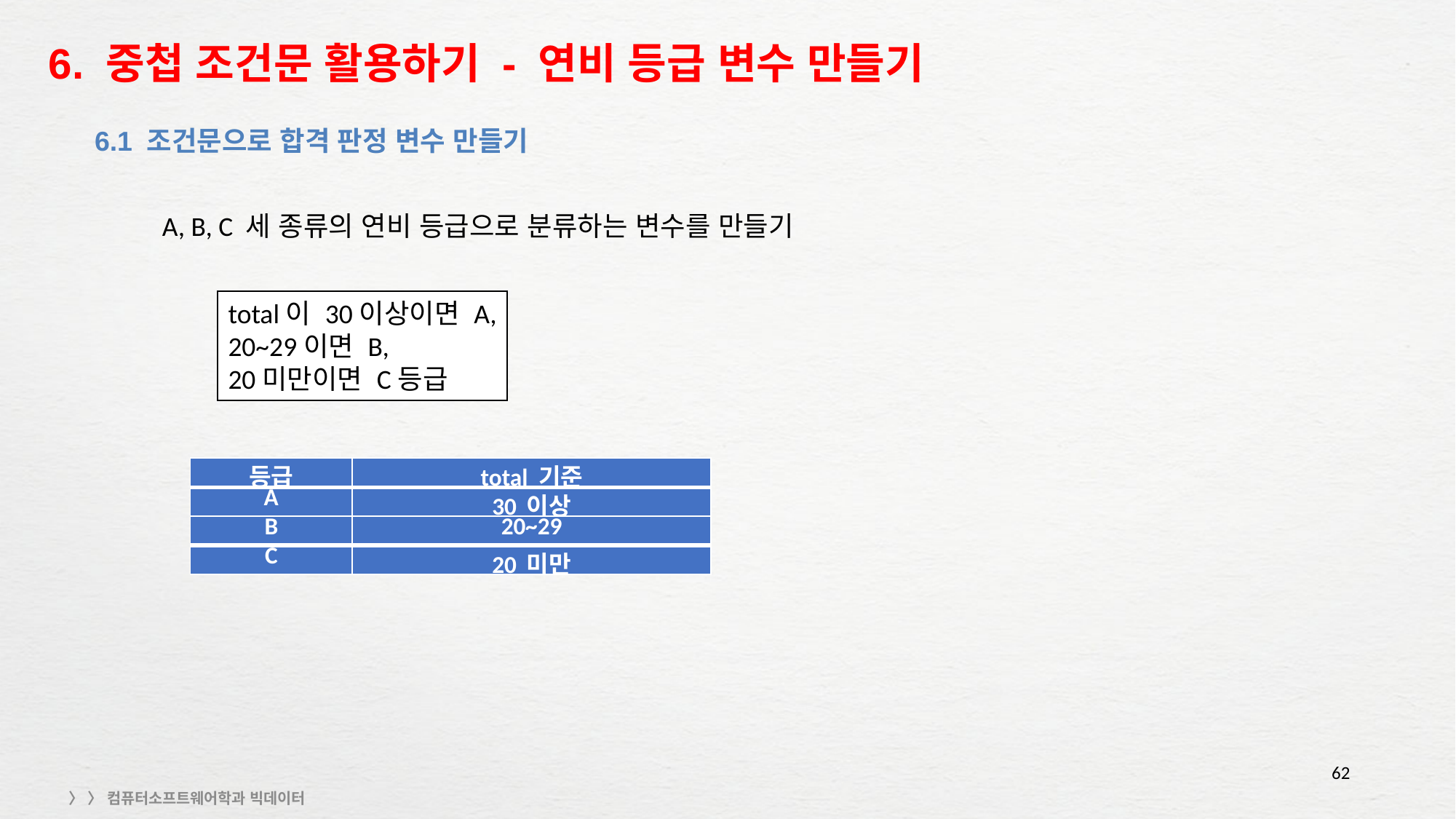

# 6. 중첩 조건문 활용하기 - 연비 등급 변수 만들기
6.1 조건문으로 합격 판정 변수 만들기
A, B, C 세 종류의 연비 등급으로 분류하는 변수를 만들기
total이 30이상이면 A,
20~29이면 B,
20미만이면 C등급
| 등급 | total 기준 |
| --- | --- |
| A | 30 이상 |
| B | 20~29 |
| C | 20 미만 |
62
〉 〉 컴퓨터소프트웨어학과 빅데이터